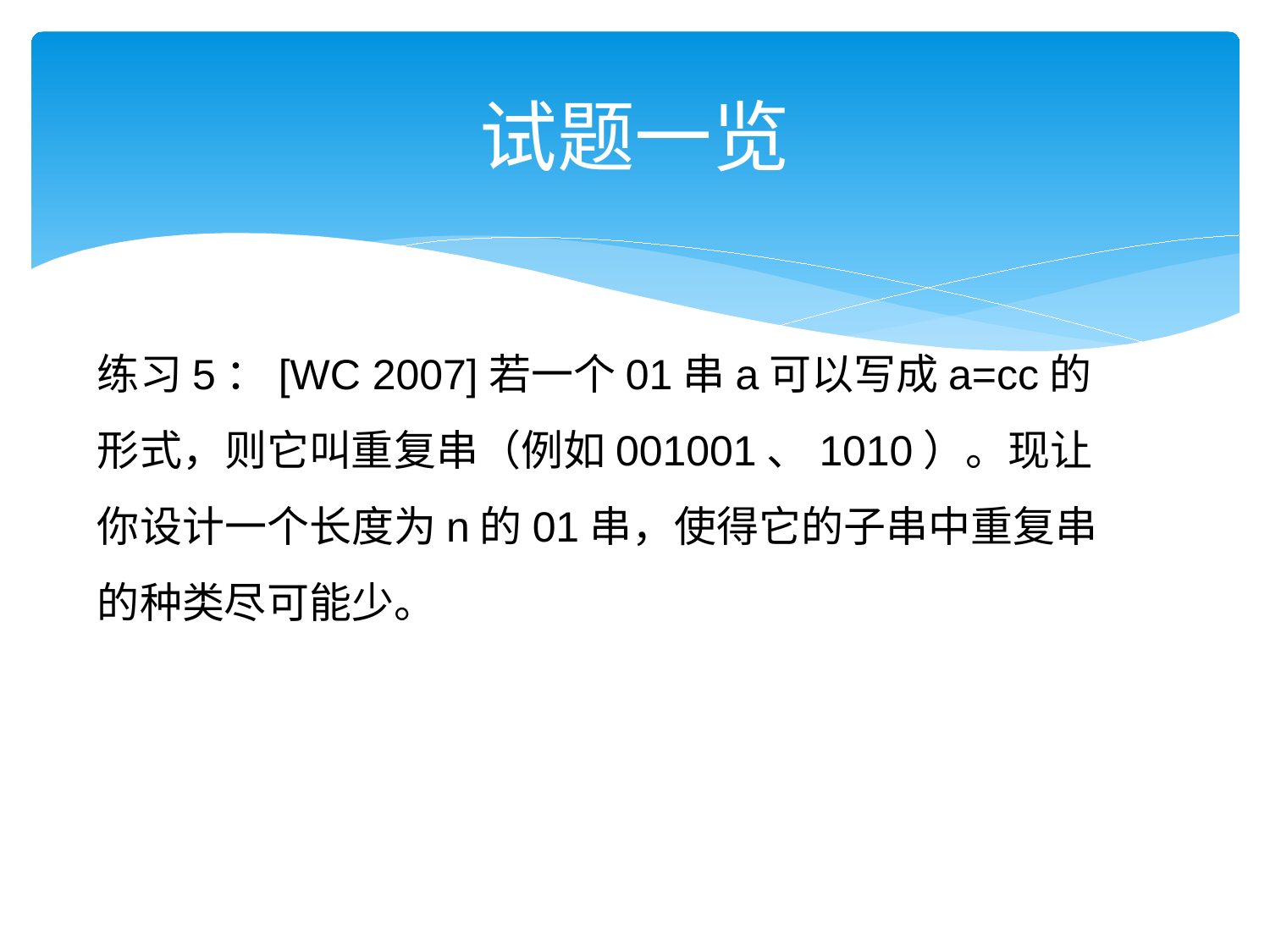

# 试题一览
练习5：[WC 2007]若一个01串a可以写成a=cc的形式，则它叫重复串（例如001001、1010）。现让你设计一个长度为n的01串，使得它的子串中重复串的种类尽可能少。